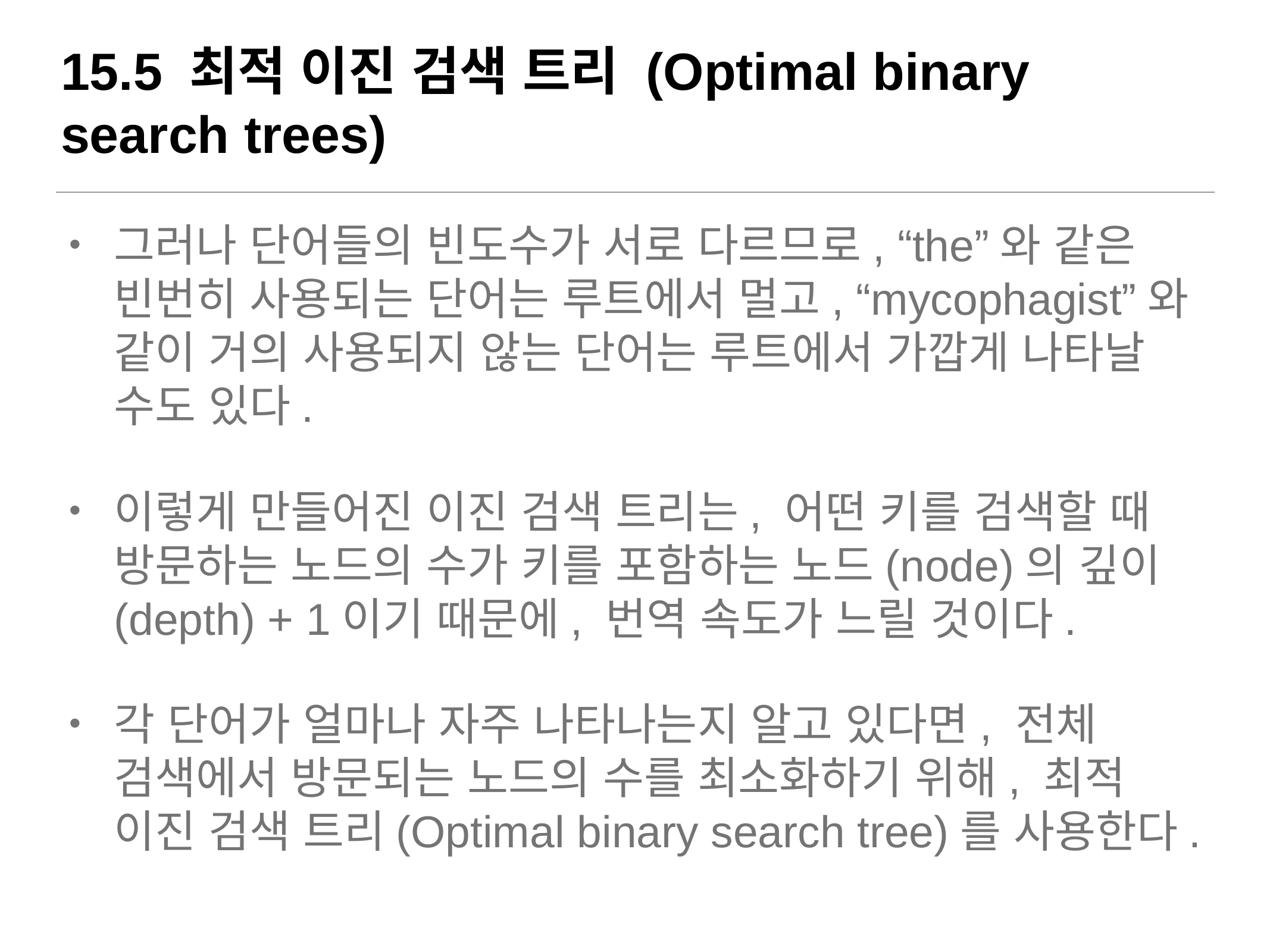

# 15.5 최적 이진 검색 트리 (Optimal binary search trees)
그러나 단어들의 빈도수가 서로 다르므로, “the”와 같은 빈번히 사용되는 단어는 루트에서 멀고, “mycophagist”와 같이 거의 사용되지 않는 단어는 루트에서 가깝게 나타날 수도 있다.
이렇게 만들어진 이진 검색 트리는, 어떤 키를 검색할 때 방문하는 노드의 수가 키를 포함하는 노드(node)의 깊이(depth) + 1이기 때문에, 번역 속도가 느릴 것이다.
각 단어가 얼마나 자주 나타나는지 알고 있다면, 전체 검색에서 방문되는 노드의 수를 최소화하기 위해, 최적 이진 검색 트리(Optimal binary search tree)를 사용한다.